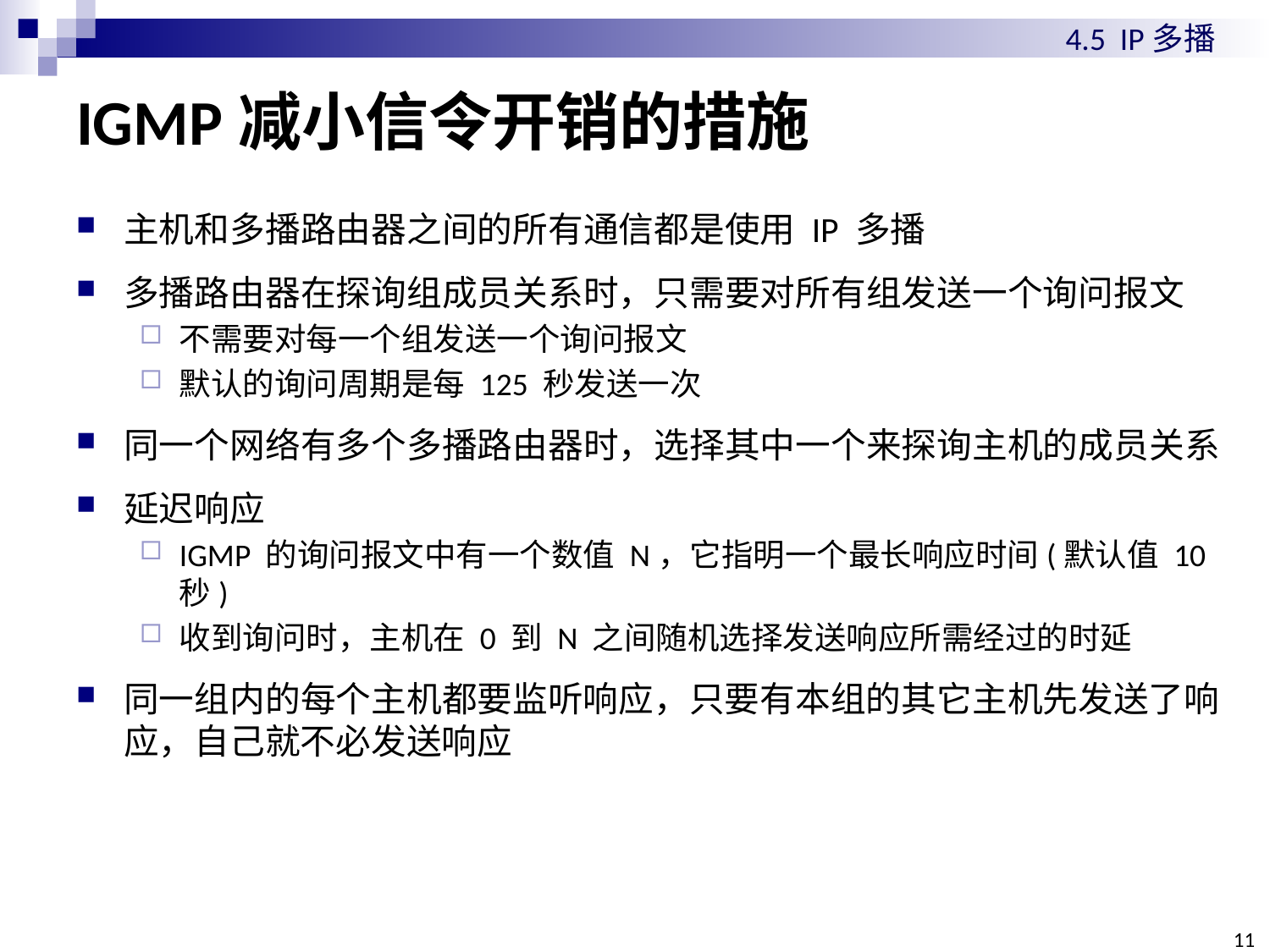

4.5  IP多播
# IGMP减小信令开销的措施
主机和多播路由器之间的所有通信都是使用 IP 多播
多播路由器在探询组成员关系时，只需要对所有组发送一个询问报文
不需要对每一个组发送一个询问报文
默认的询问周期是每 125 秒发送一次
同一个网络有多个多播路由器时，选择其中一个来探询主机的成员关系
延迟响应
IGMP 的询问报文中有一个数值 N，它指明一个最长响应时间(默认值 10秒)
收到询问时，主机在 0 到 N 之间随机选择发送响应所需经过的时延
同一组内的每个主机都要监听响应，只要有本组的其它主机先发送了响应，自己就不必发送响应
11